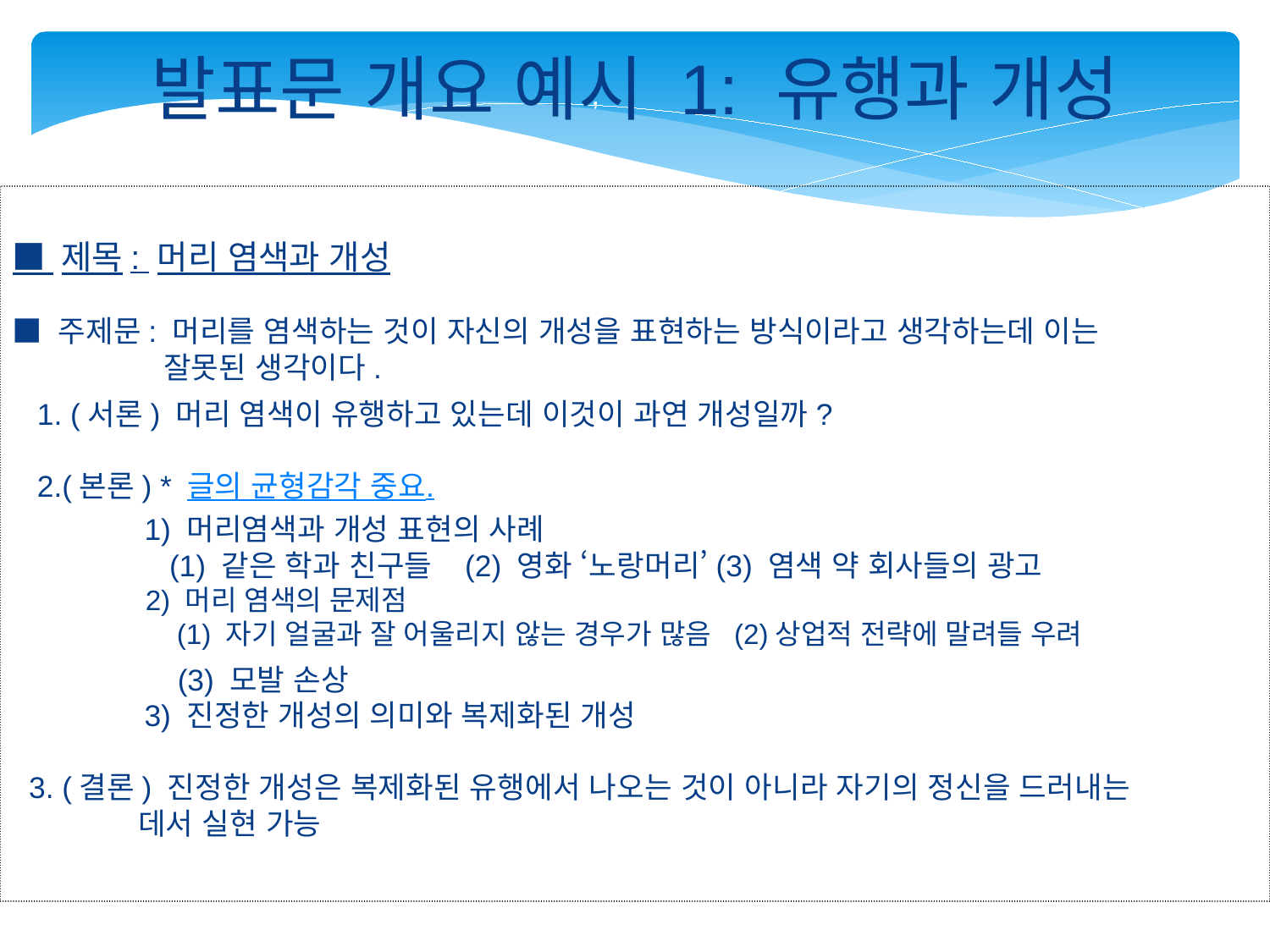

발표문 개요 예시 1: 유행과 개성
’
■ 제목: 머리 염색과 개성

■ 주제문: 머리를 염색하는 것이 자신의 개성을 표현하는 방식이라고 생각하는데 이는
                 잘못된 생각이다.

   1. (서론) 머리 염색이 유행하고 있는데 이것이 과연 개성일까?

   2.(본론) * 글의 균형감각 중요.
                1) 머리염색과 개성 표현의 사례
                   (1) 같은 학과 친구들   (2) 영화 ‘노랑머리’(3) 염색 약 회사들의 광고
                 2) 머리 염색의 문제점
                     (1) 자기 얼굴과 잘 어울리지 않는 경우가 많음  (2)상업적 전략에 말려들 우려

                    (3) 모발 손상
                3) 진정한 개성의 의미와 복제화된 개성

  3. (결론) 진정한 개성은 복제화된 유행에서 나오는 것이 아니라 자기의 정신을 드러내는
              데서 실현 가능